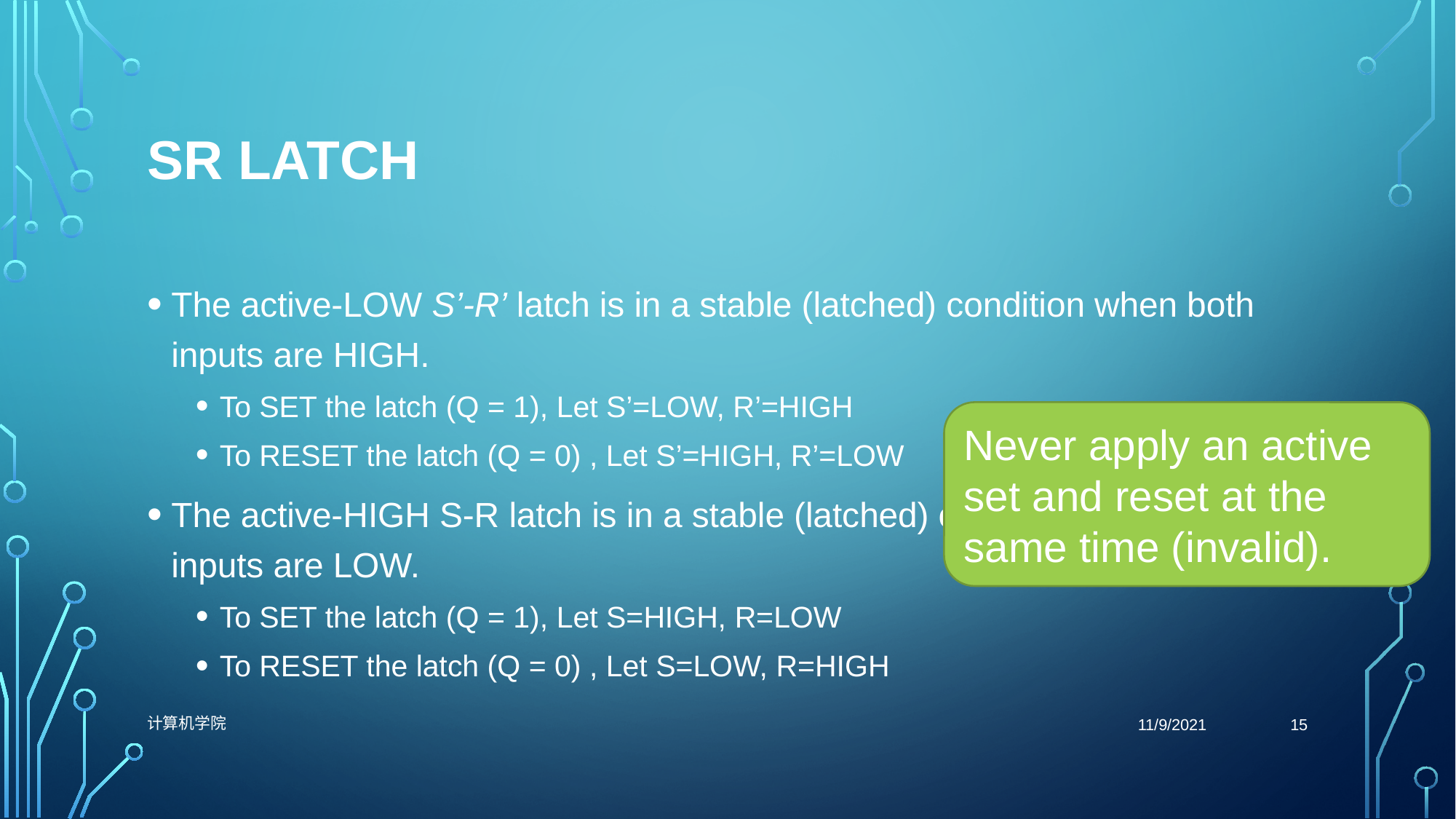

# SR Latch
The active-LOW S’-R’ latch is in a stable (latched) condition when both inputs are HIGH.
To SET the latch (Q = 1), Let S’=LOW, R’=HIGH
To RESET the latch (Q = 0) , Let S’=HIGH, R’=LOW
The active-HIGH S-R latch is in a stable (latched) condition when both inputs are LOW.
To SET the latch (Q = 1), Let S=HIGH, R=LOW
To RESET the latch (Q = 0) , Let S=LOW, R=HIGH

Never apply an active set and reset at the same time (invalid).
15
计算机学院
11/9/2021